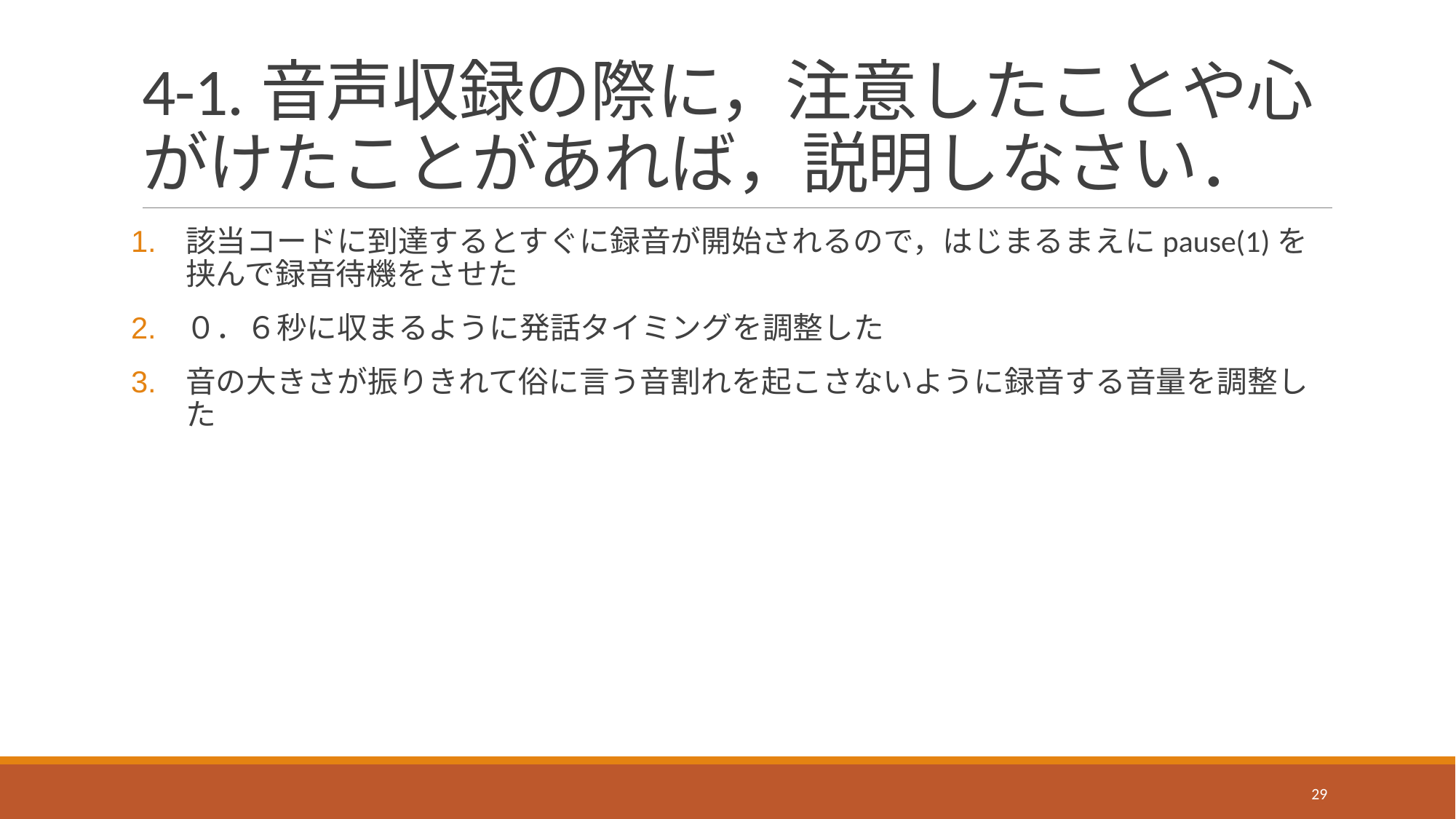

# 4-1.音声収録の際に，注意したことや心がけたことがあれば，説明しなさい．
該当コードに到達するとすぐに録音が開始されるので，はじまるまえにpause(1)を挟んで録音待機をさせた
０．６秒に収まるように発話タイミングを調整した
音の大きさが振りきれて俗に言う音割れを起こさないように録音する音量を調整した
29